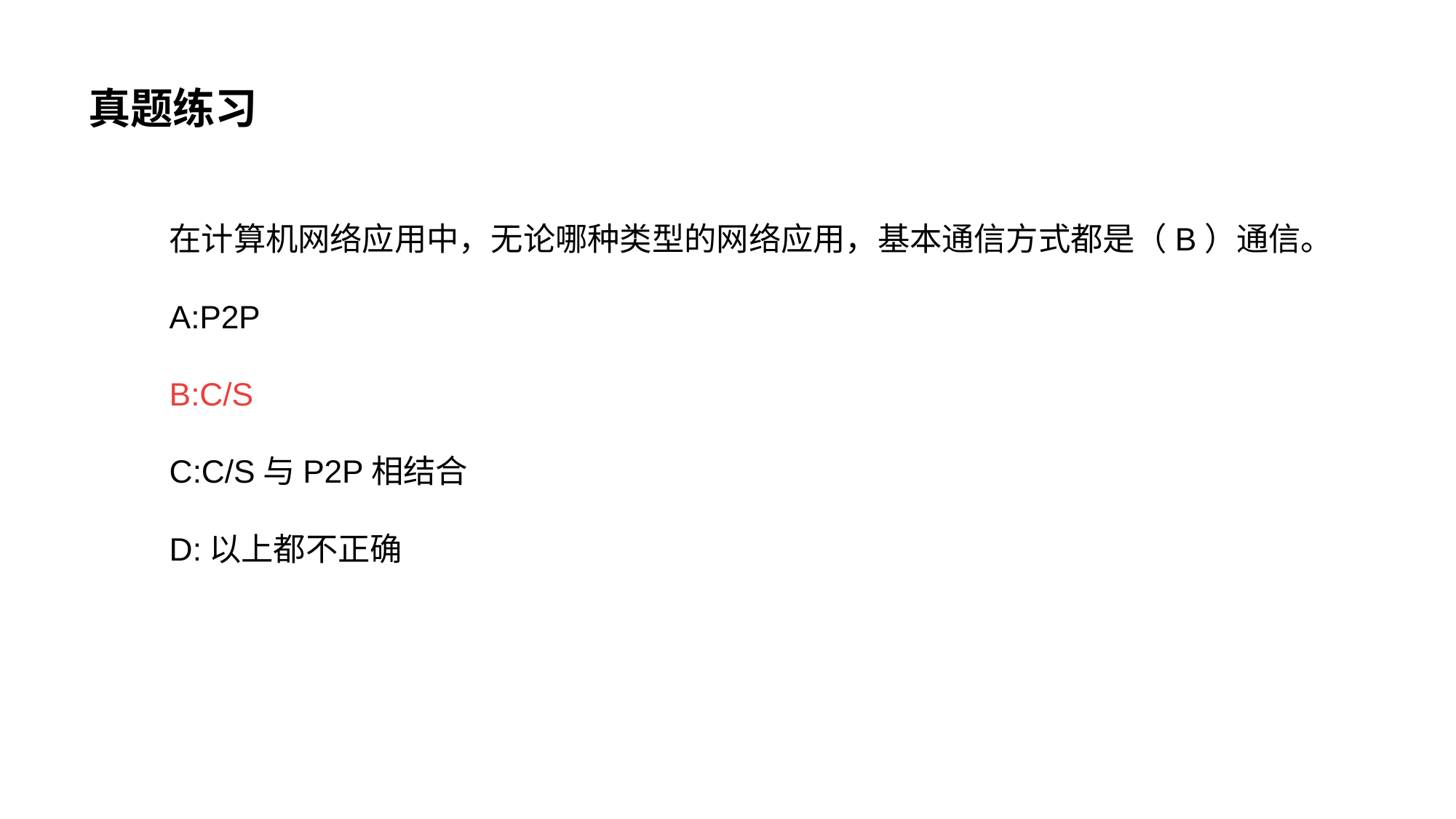

# 真题练习
在计算机网络应用中，无论哪种类型的网络应用，基本通信方式都是（B）通信。

A:P2P

B:C/S

C:C/S与P2P相结合

D:以上都不正确